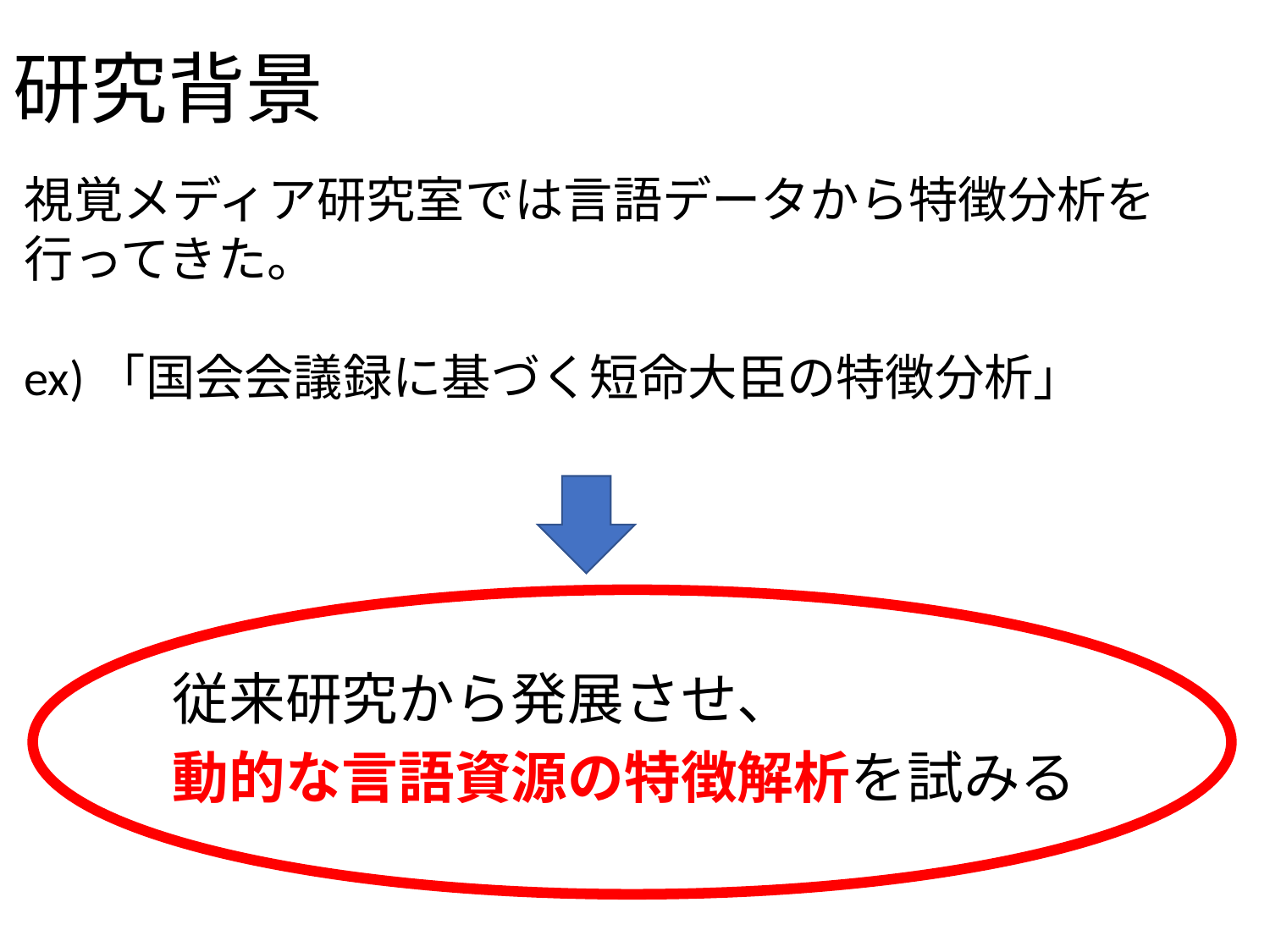

# 研究背景
視覚メディア研究室では言語データから特徴分析を行ってきた。

ex)「国会会議録に基づく短命大臣の特徴分析」

従来研究から発展させ、
動的な言語資源の特徴解析を試みる